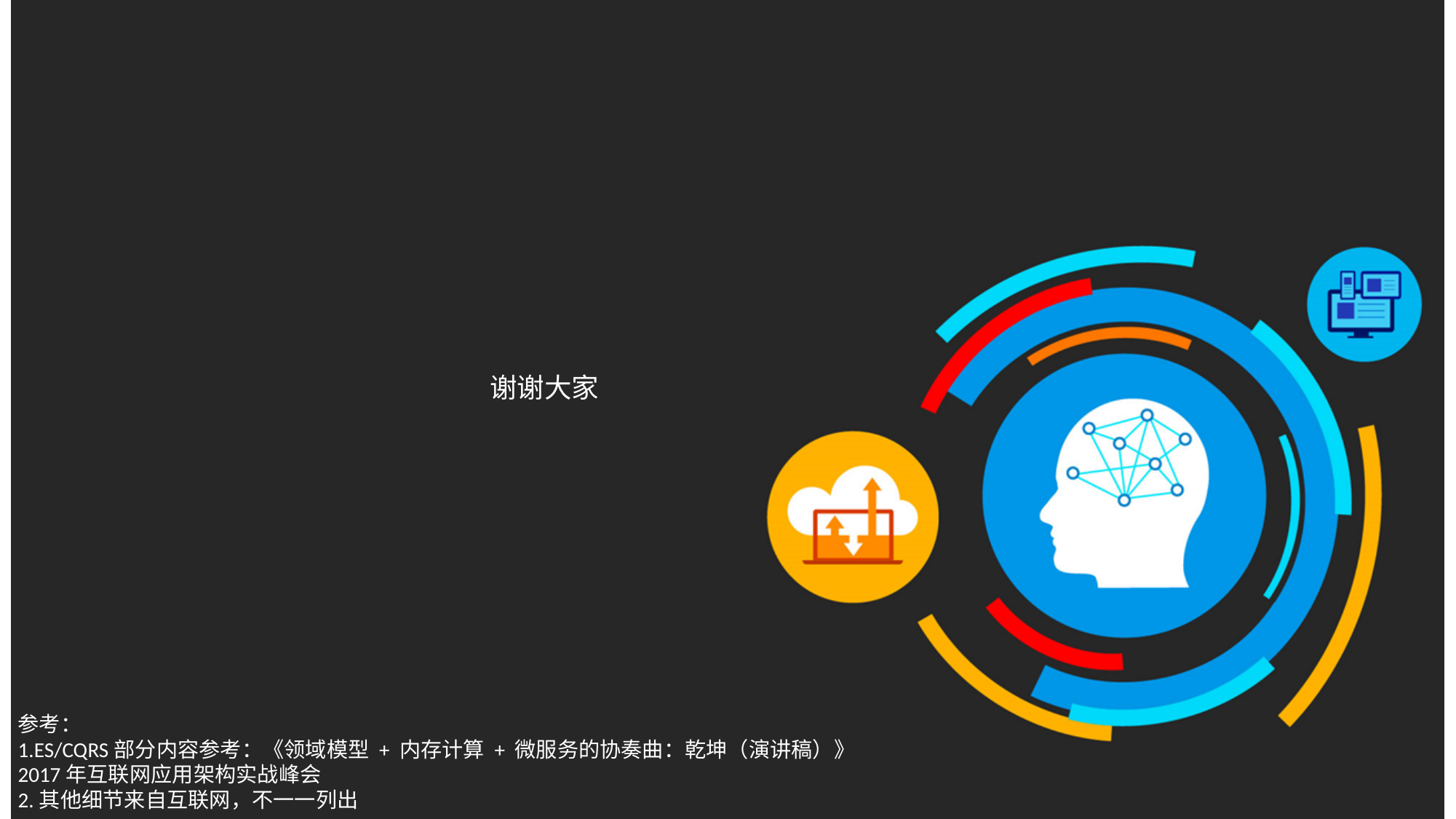

谢谢大家
参考：
1.ES/CQRS部分内容参考：《领域模型 + 内存计算 + 微服务的协奏曲：乾坤（演讲稿）》
2017年互联网应用架构实战峰会
2.其他细节来自互联网，不一一列出